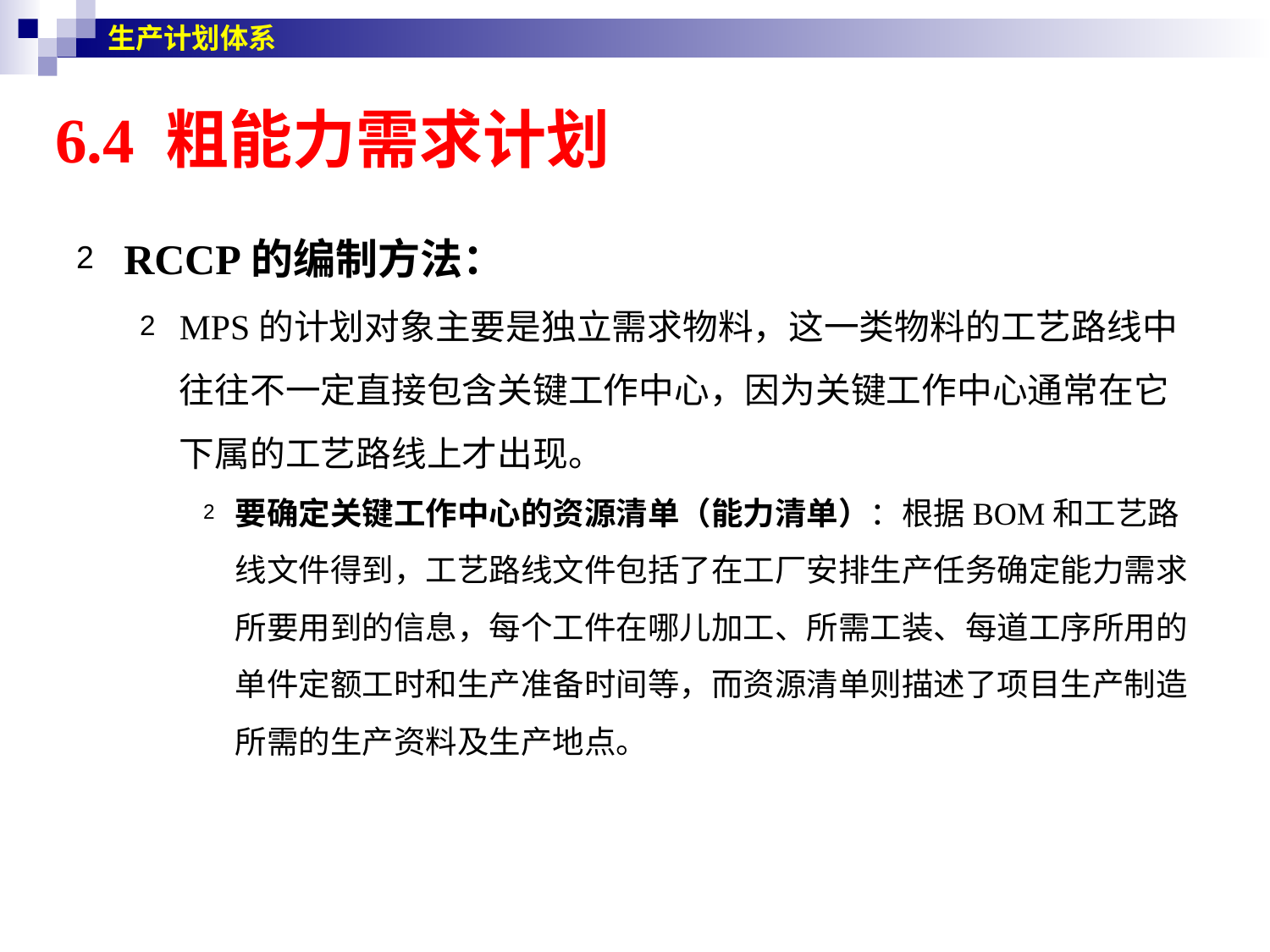

生产计划体系
# 6.4 粗能力需求计划
RCCP的编制方法：
MPS的计划对象主要是独立需求物料，这一类物料的工艺路线中往往不一定直接包含关键工作中心，因为关键工作中心通常在它下属的工艺路线上才出现。
要确定关键工作中心的资源清单（能力清单）：根据BOM和工艺路线文件得到，工艺路线文件包括了在工厂安排生产任务确定能力需求所要用到的信息，每个工件在哪儿加工、所需工装、每道工序所用的单件定额工时和生产准备时间等，而资源清单则描述了项目生产制造所需的生产资料及生产地点。